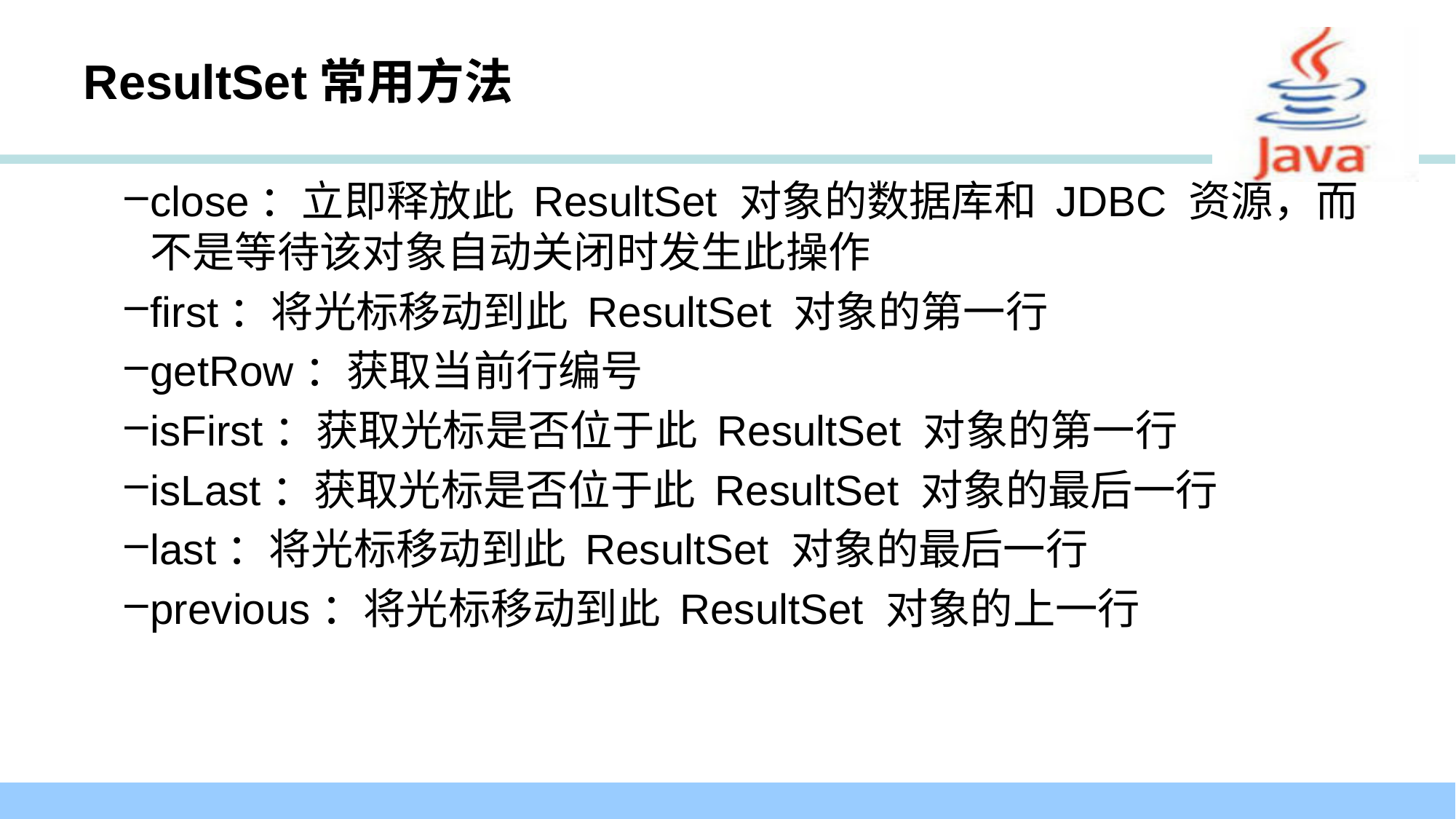

# ResultSet常用方法
close：立即释放此 ResultSet 对象的数据库和 JDBC 资源，而不是等待该对象自动关闭时发生此操作
first：将光标移动到此 ResultSet 对象的第一行
getRow：获取当前行编号
isFirst：获取光标是否位于此 ResultSet 对象的第一行
isLast：获取光标是否位于此 ResultSet 对象的最后一行
last：将光标移动到此 ResultSet 对象的最后一行
previous：将光标移动到此 ResultSet 对象的上一行